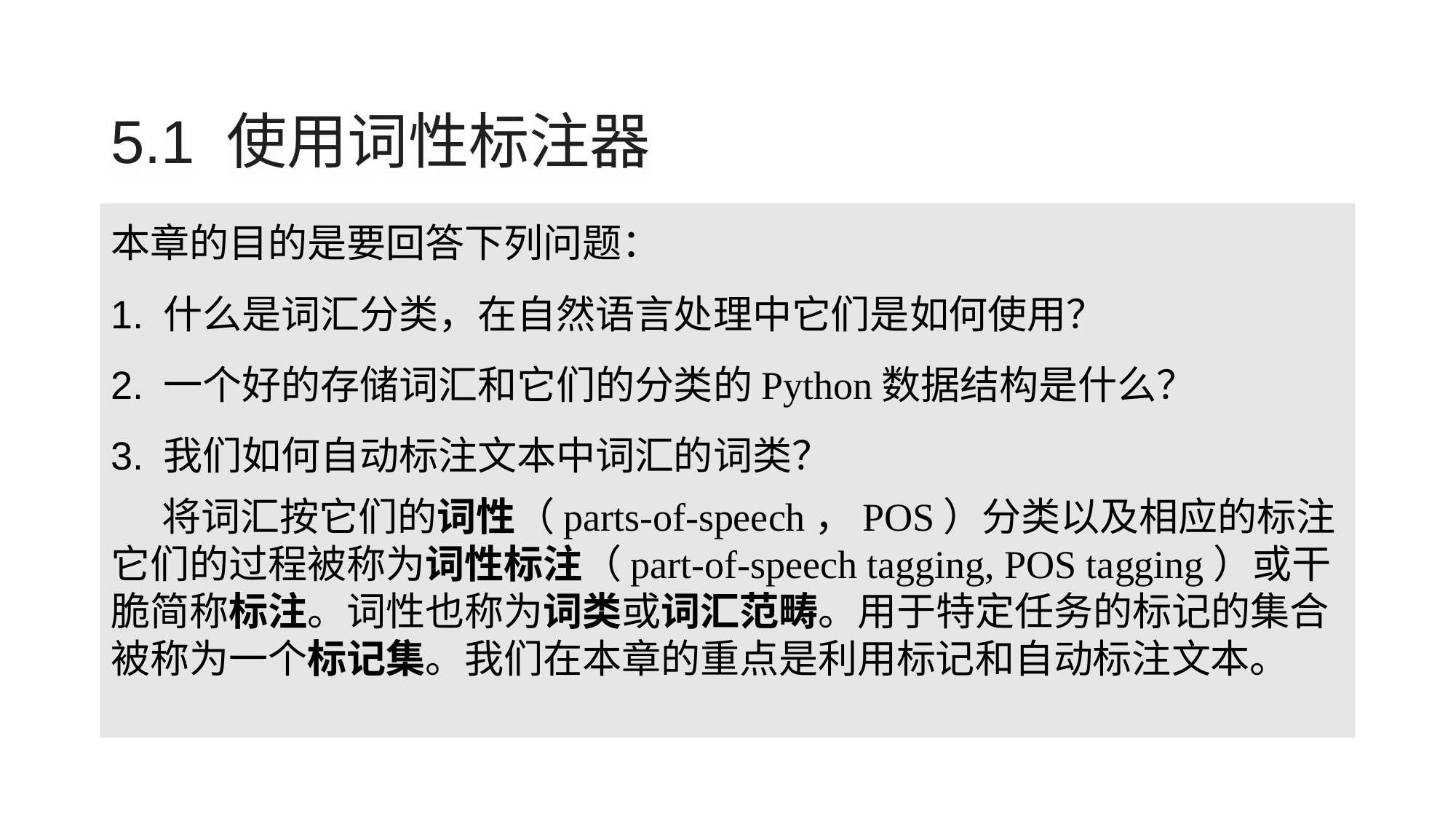

# 5.1 使用词性标注器
本章的目的是要回答下列问题：
1. 什么是词汇分类，在自然语言处理中它们是如何使用？
2. 一个好的存储词汇和它们的分类的Python数据结构是什么？
3. 我们如何自动标注文本中词汇的词类？
将词汇按它们的词性（parts-of-speech，POS）分类以及相应的标注它们的过程被称为词性标注（part-of-speech tagging, POS tagging）或干脆简称标注。词性也称为词类或词汇范畴。用于特定任务的标记的集合被称为一个标记集。我们在本章的重点是利用标记和自动标注文本。